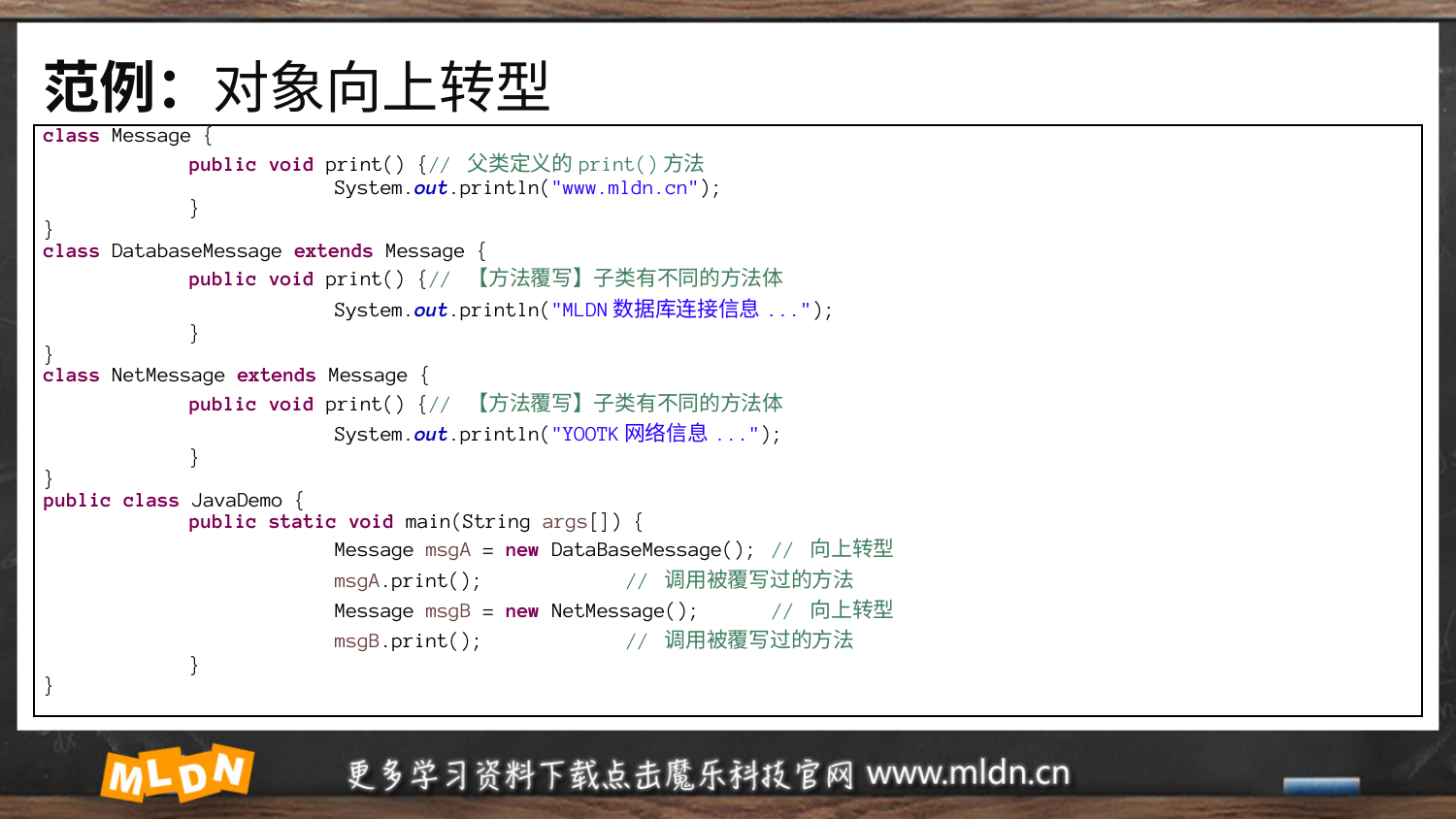

# 范例：对象向上转型
| class Message { public void print() {// 父类定义的print()方法 System.out.println("www.mldn.cn"); } } class DatabaseMessage extends Message { public void print() {// 【方法覆写】子类有不同的方法体 System.out.println("MLDN数据库连接信息..."); } } class NetMessage extends Message { public void print() {// 【方法覆写】子类有不同的方法体 System.out.println("YOOTK网络信息..."); } } public class JavaDemo { public static void main(String args[]) { Message msgA = new DataBaseMessage(); // 向上转型 msgA.print(); // 调用被覆写过的方法 Message msgB = new NetMessage(); // 向上转型 msgB.print(); // 调用被覆写过的方法 } } |
| --- |